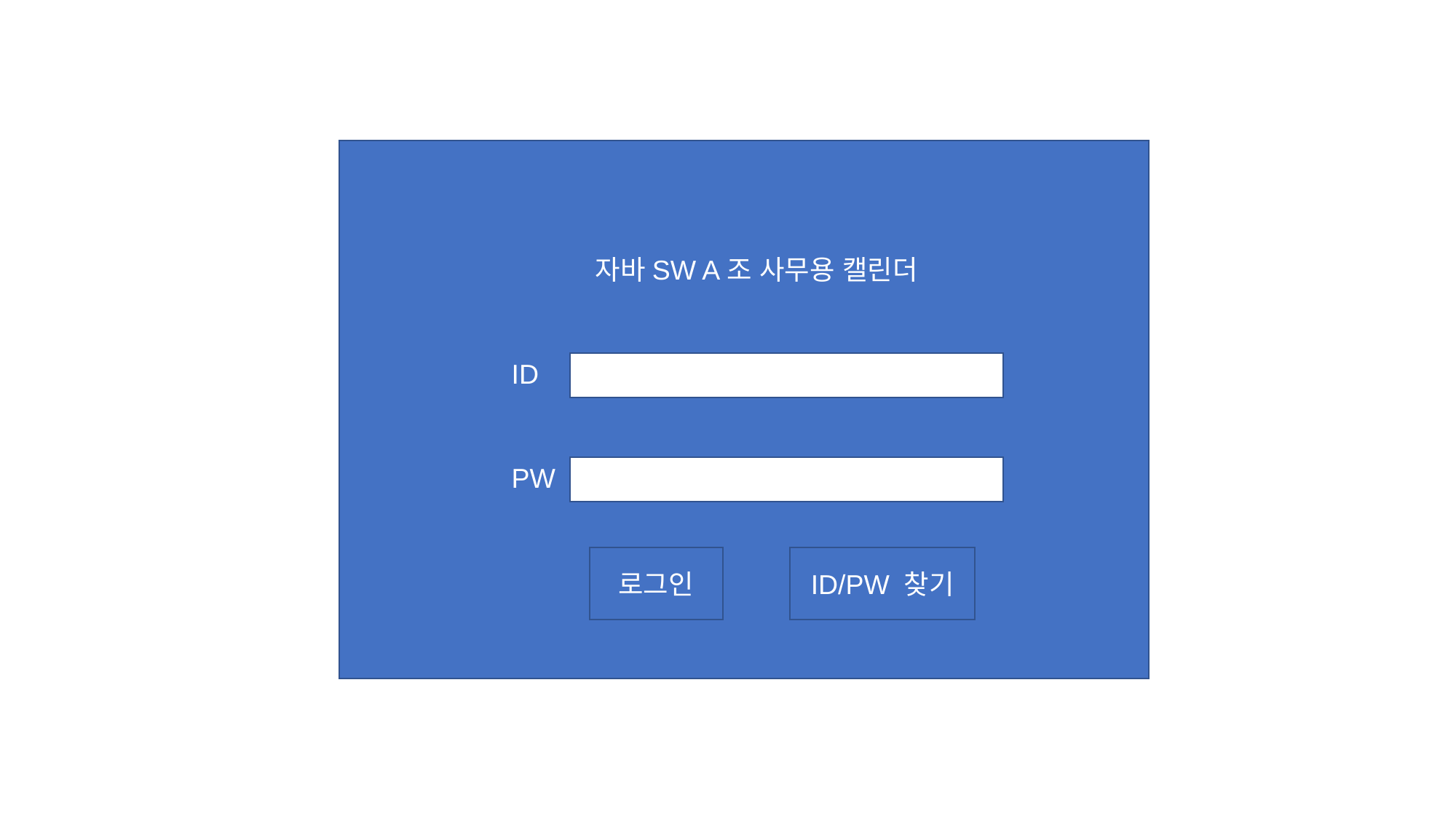

자바SW A조 사무용 캘린더
ID

PW

로그인
ID/PW 찾기